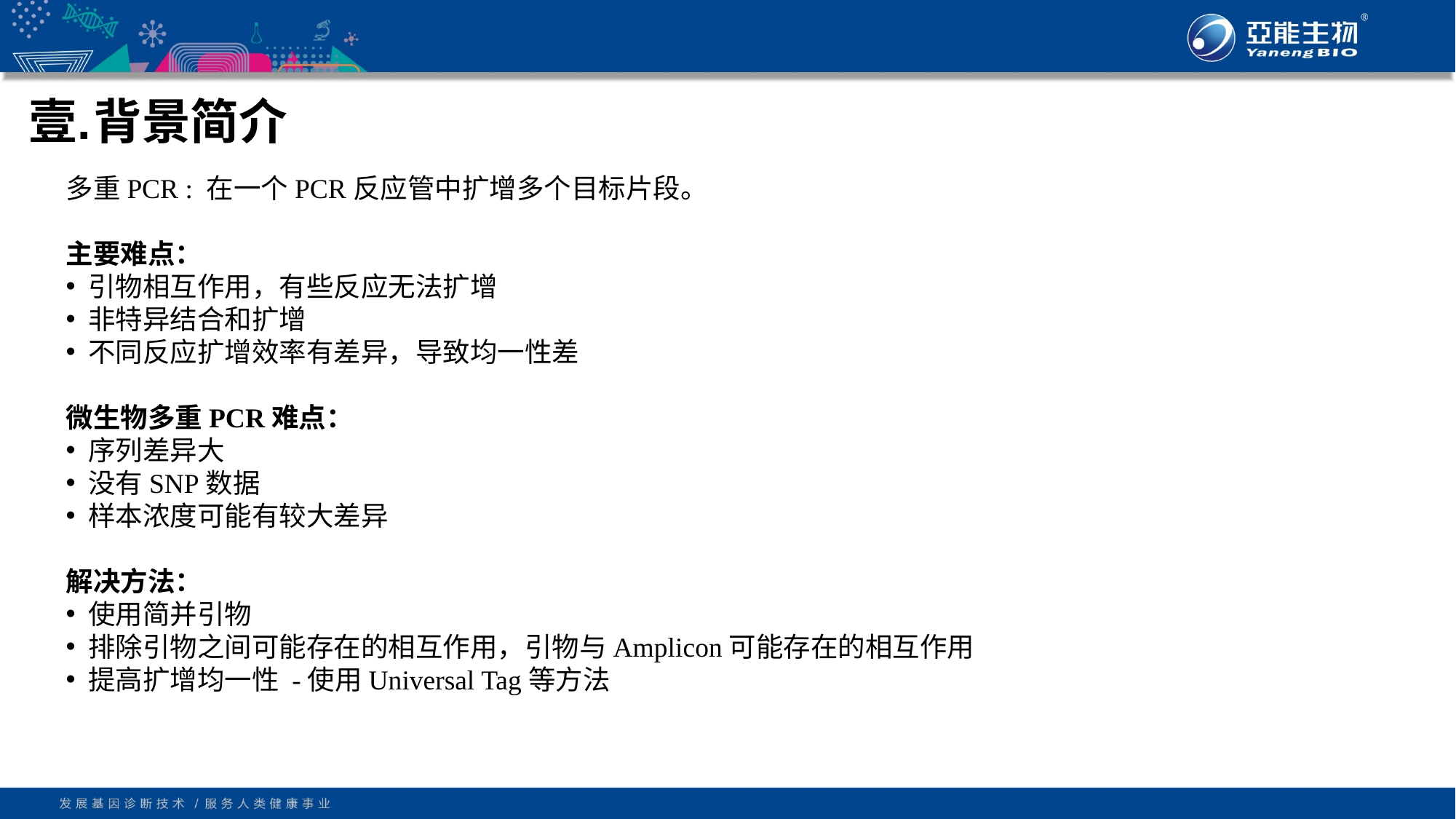

背景简介
多重PCR : 在一个PCR反应管中扩增多个目标片段。
主要难点：
 引物相互作用，有些反应无法扩增
 非特异结合和扩增
 不同反应扩增效率有差异，导致均一性差

微生物多重PCR难点：
 序列差异大
 没有SNP数据
 样本浓度可能有较大差异

解决方法：
 使用简并引物
 排除引物之间可能存在的相互作用，引物与Amplicon可能存在的相互作用
 提高扩增均一性 -使用Universal Tag等方法